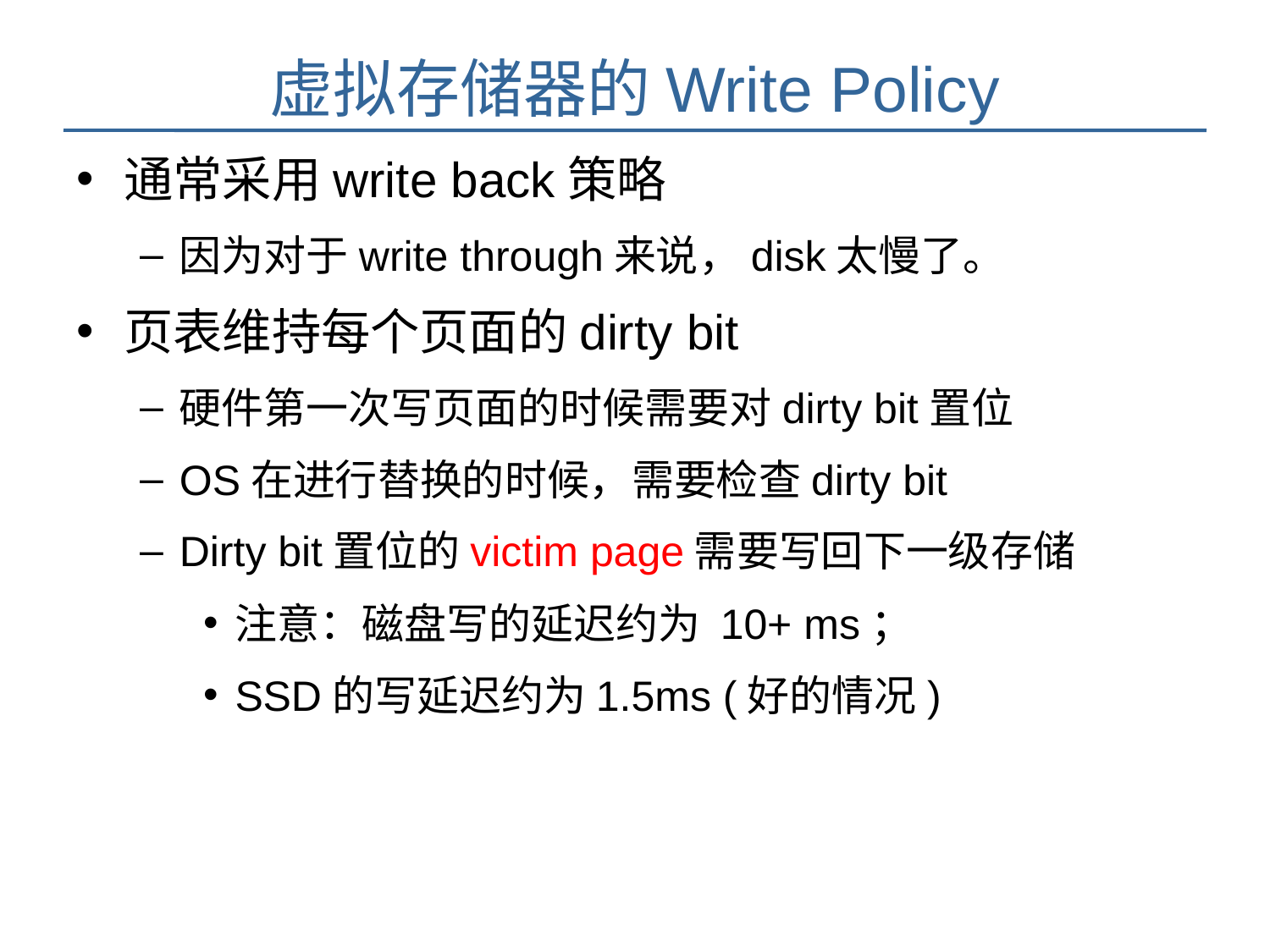

虚拟存储器的Write Policy
通常采用write back策略
因为对于write through来说，disk太慢了。
页表维持每个页面的dirty bit
硬件第一次写页面的时候需要对dirty bit置位
OS在进行替换的时候，需要检查dirty bit
Dirty bit置位的victim page需要写回下一级存储
注意：磁盘写的延迟约为 10+ ms；
SSD的写延迟约为1.5ms (好的情况)